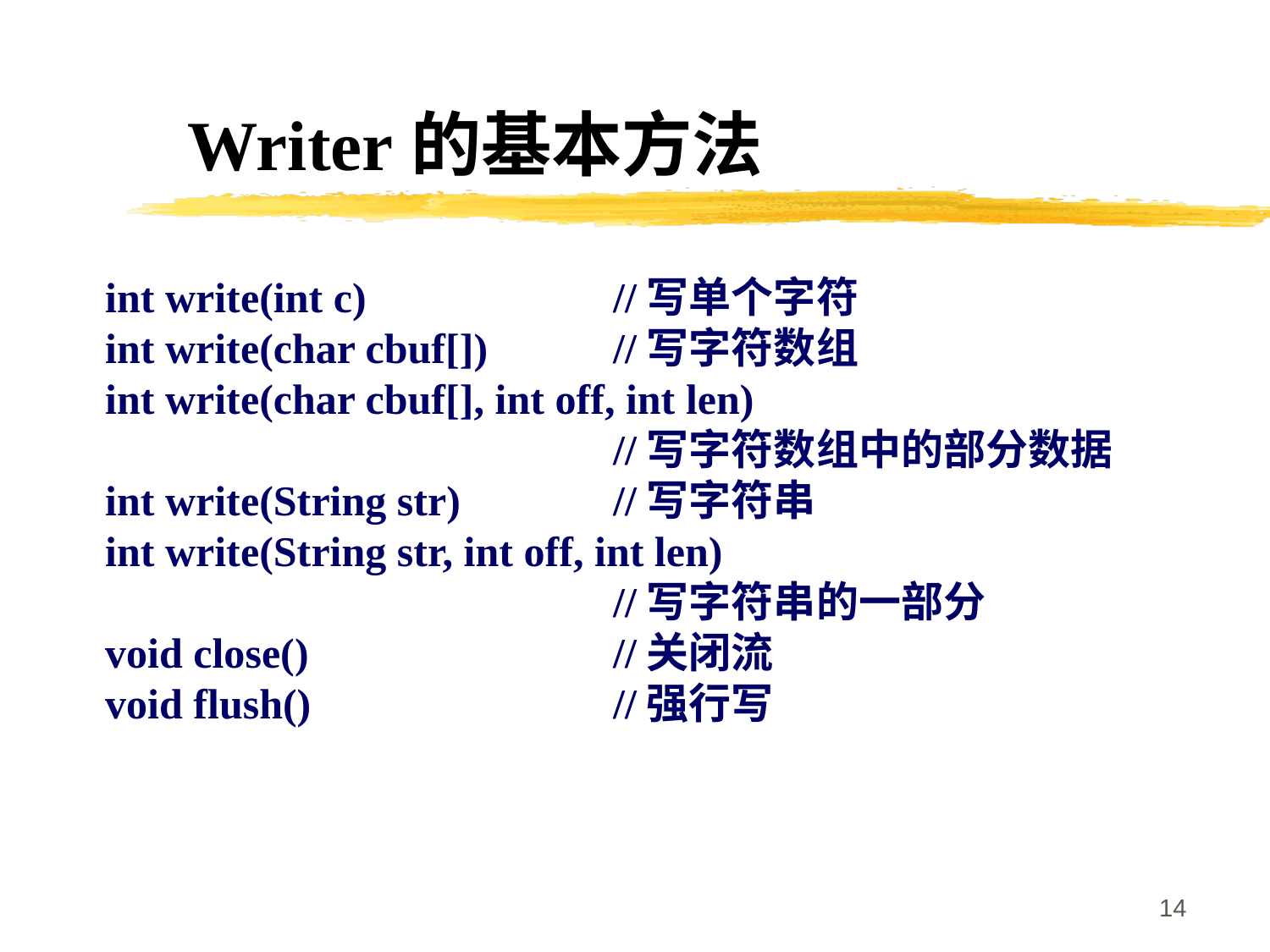

Writer的基本方法
int write(int c) 		//写单个字符
int write(char cbuf[])	//写字符数组
int write(char cbuf[], int off, int len)
				//写字符数组中的部分数据
int write(String str)		//写字符串
int write(String str, int off, int len)
				//写字符串的一部分
void close()			//关闭流
void flush()			//强行写
14